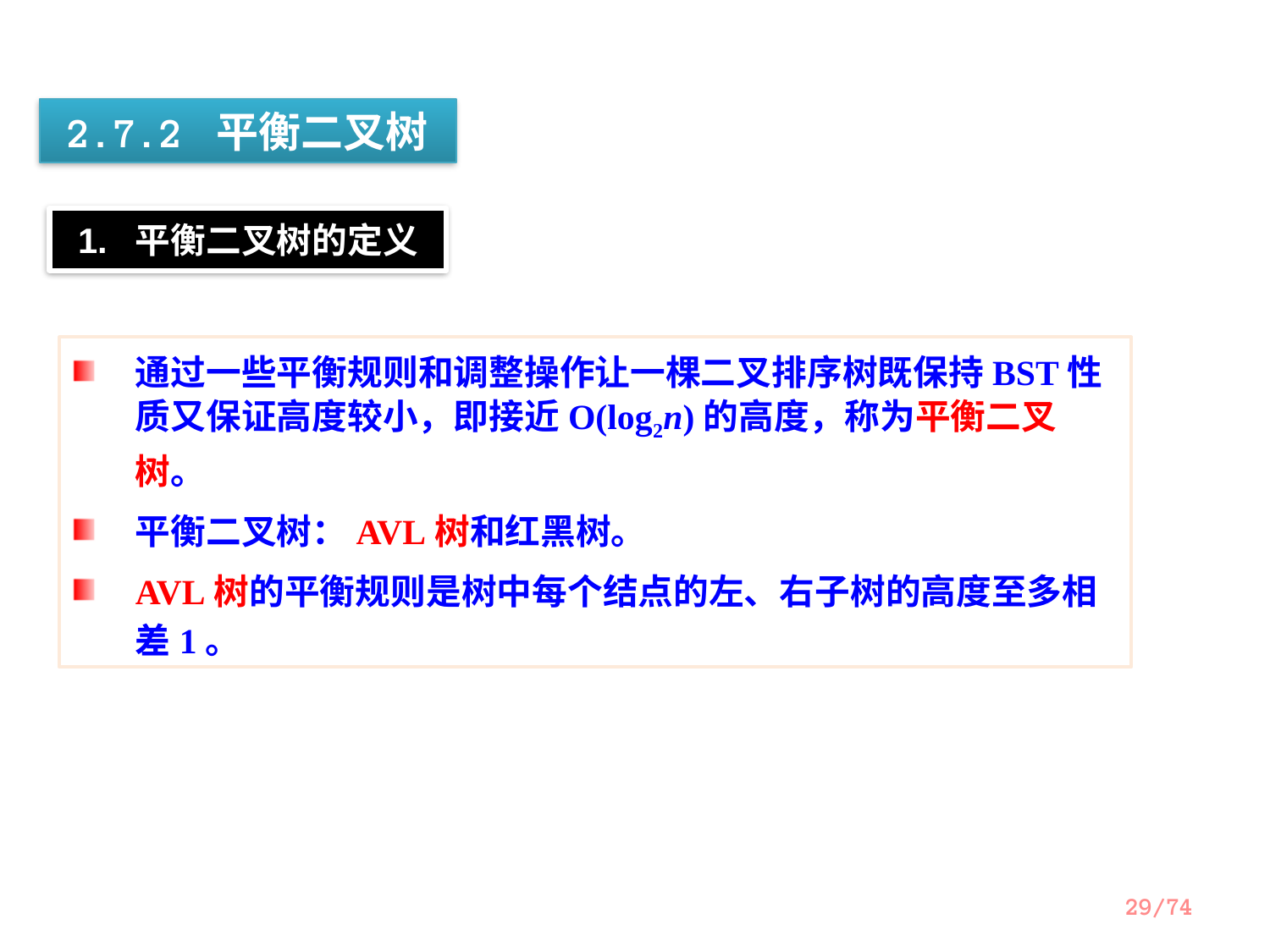

2.7.2 平衡二叉树
1.  平衡二叉树的定义
通过一些平衡规则和调整操作让一棵二叉排序树既保持BST性质又保证高度较小，即接近O(log2n)的高度，称为平衡二叉树。
平衡二叉树：AVL树和红黑树。
AVL树的平衡规则是树中每个结点的左、右子树的高度至多相差1。
29/74